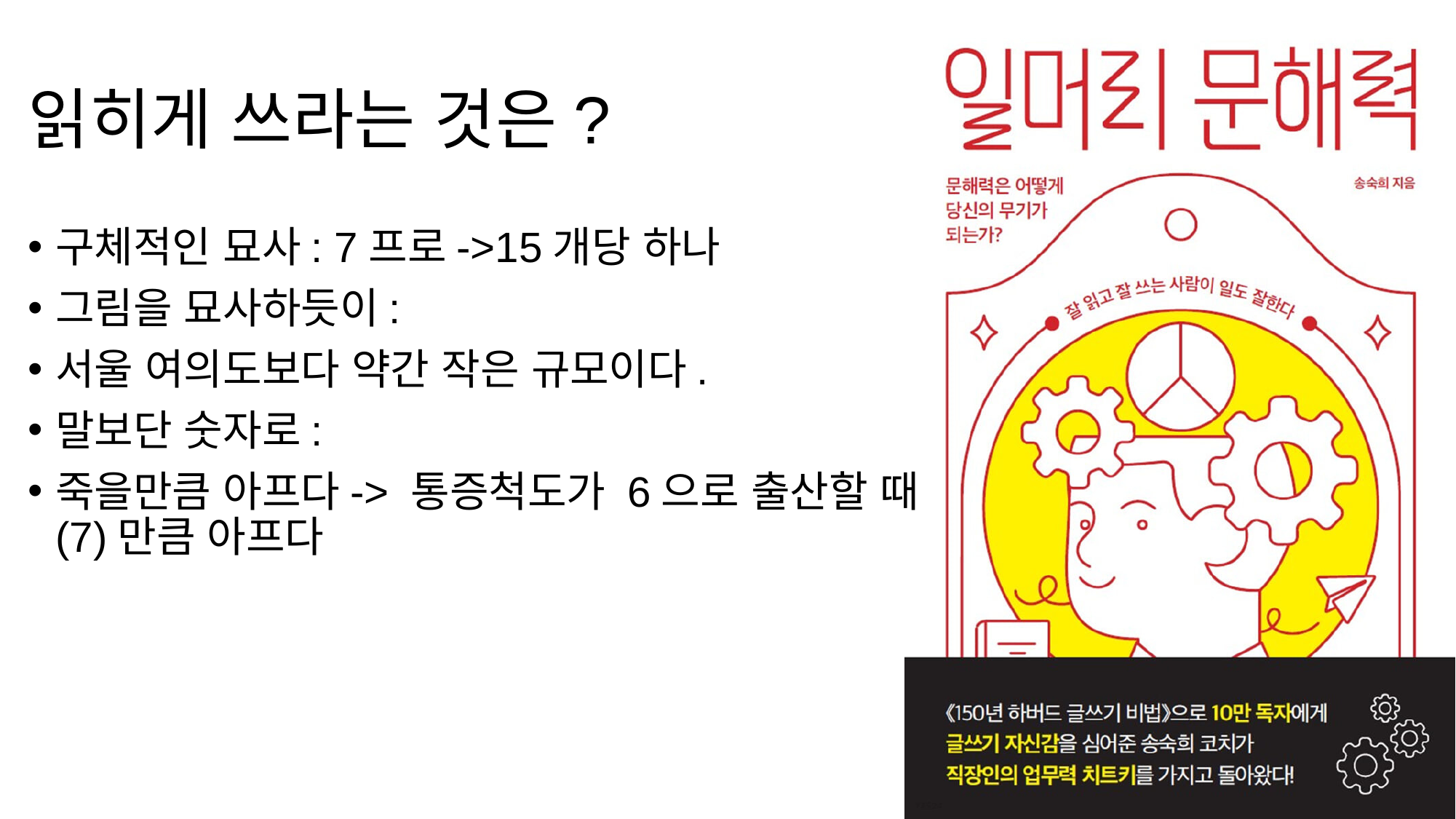

# 읽히게 쓰라는 것은?
구체적인 묘사: 7프로->15개당 하나
그림을 묘사하듯이:
서울 여의도보다 약간 작은 규모이다.
말보단 숫자로:
죽을만큼 아프다-> 통증척도가 6으로 출산할 때(7)만큼 아프다